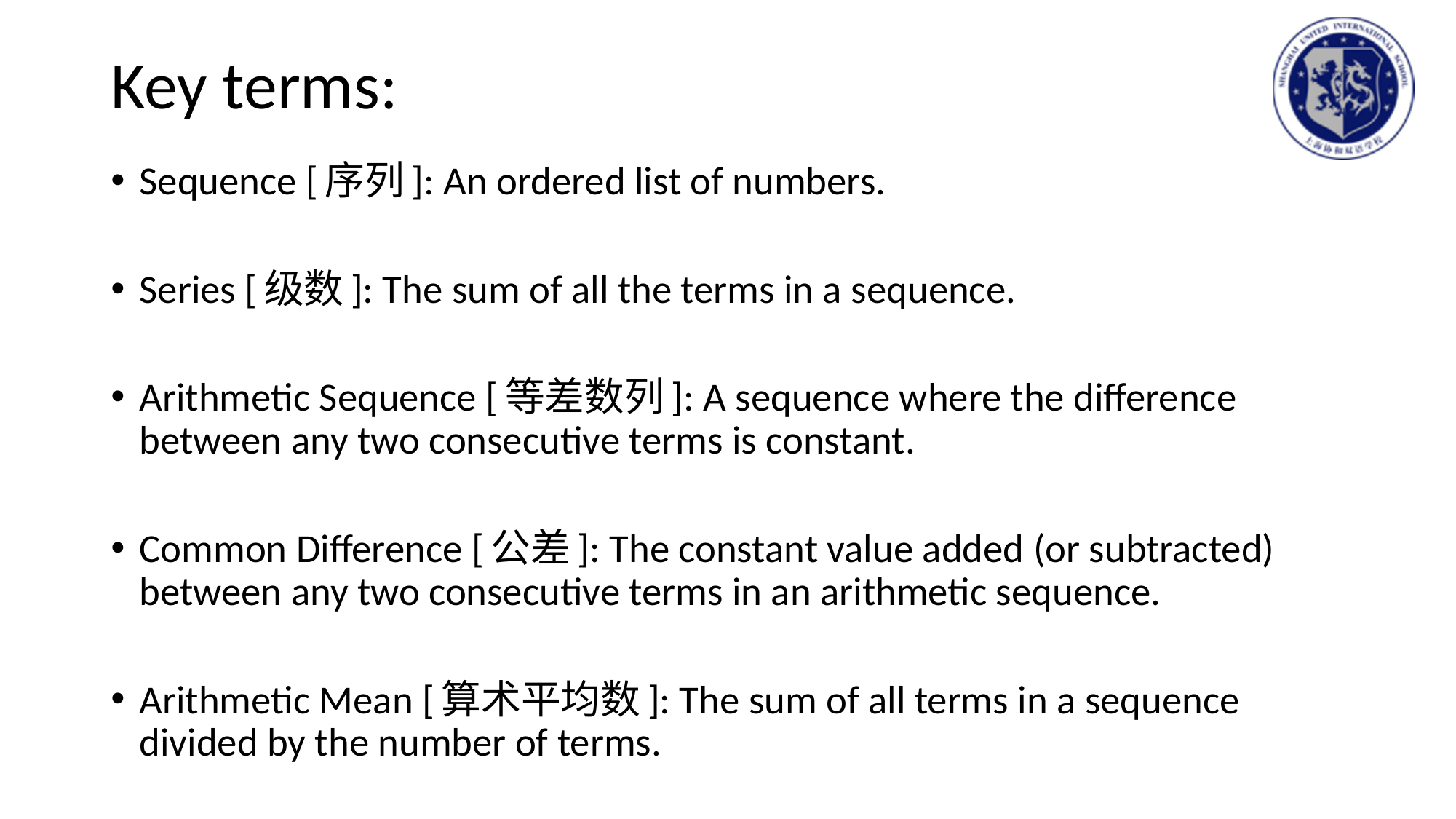

# Key terms:
Sequence [序列]: An ordered list of numbers.

Series [级数]: The sum of all the terms in a sequence.

Arithmetic Sequence [等差数列]: A sequence where the difference between any two consecutive terms is constant.

Common Difference [公差]: The constant value added (or subtracted) between any two consecutive terms in an arithmetic sequence.

Arithmetic Mean [算术平均数]: The sum of all terms in a sequence divided by the number of terms.